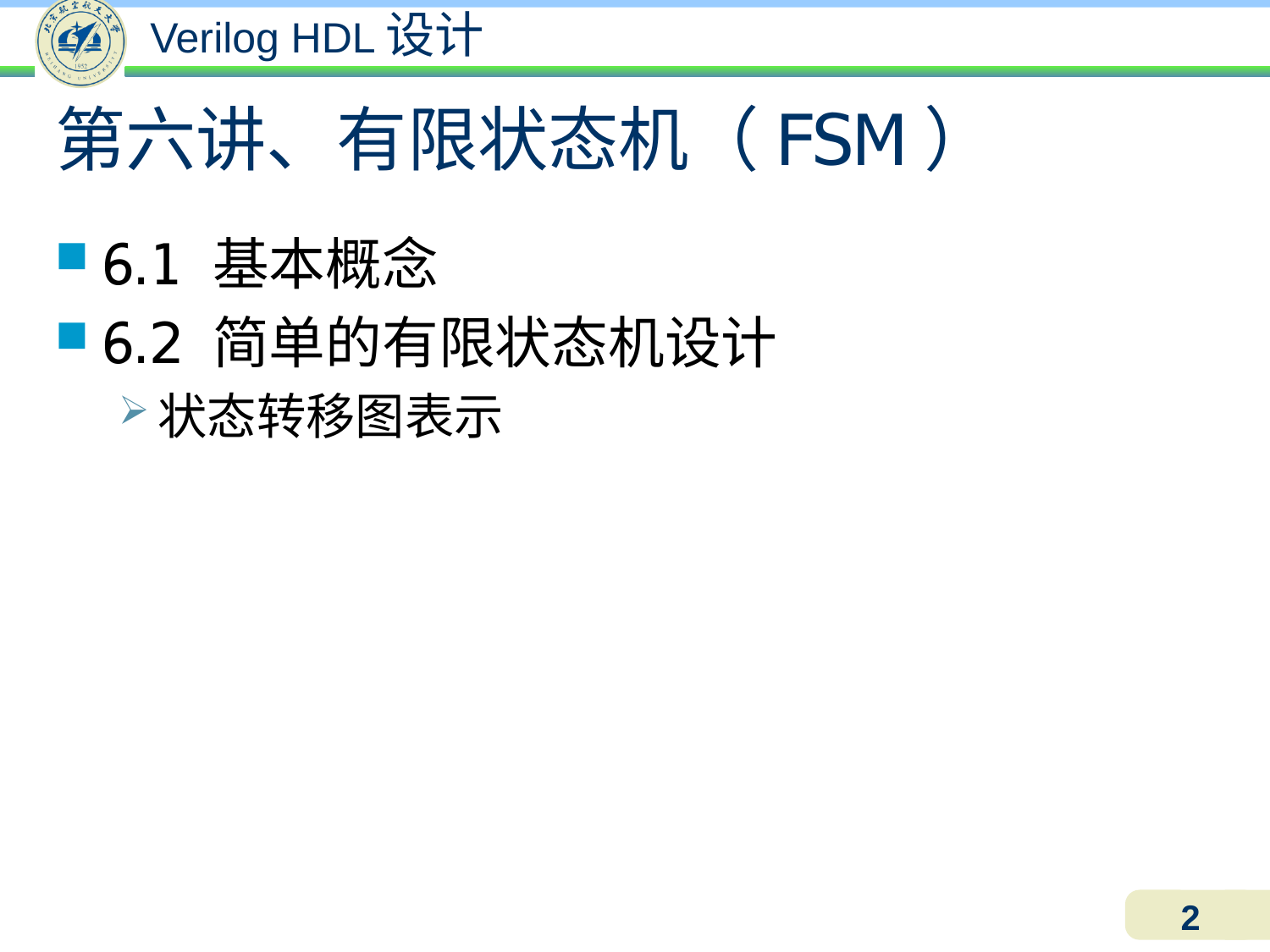

# 第六讲、有限状态机（FSM）
6.1 基本概念
6.2 简单的有限状态机设计
状态转移图表示
2